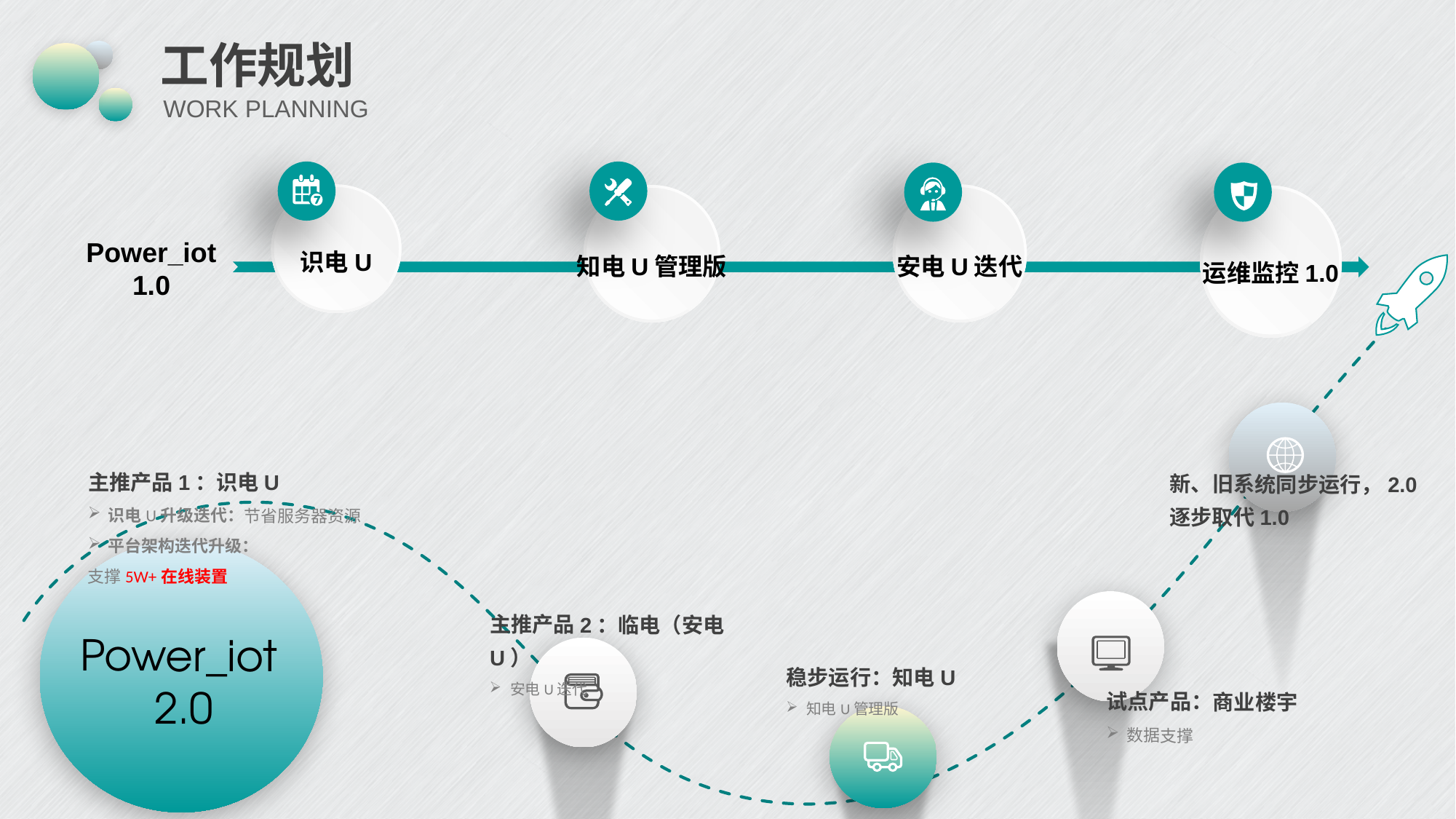

# 工作规划
WORK PLANNING

安电U迭代

识电U

知电U管理版

运维监控1.0
Power_iot
1.0

主推产品1：识电U
识电U升级迭代：节省服务器资源
平台架构迭代升级：
支撑5W+在线装置
新、旧系统同步运行，2.0逐步取代1.0

主推产品2：临电（安电U）
安电U迭代
Power_iot
2.0

稳步运行：知电U
知电U管理版

试点产品：商业楼宇
数据支撑